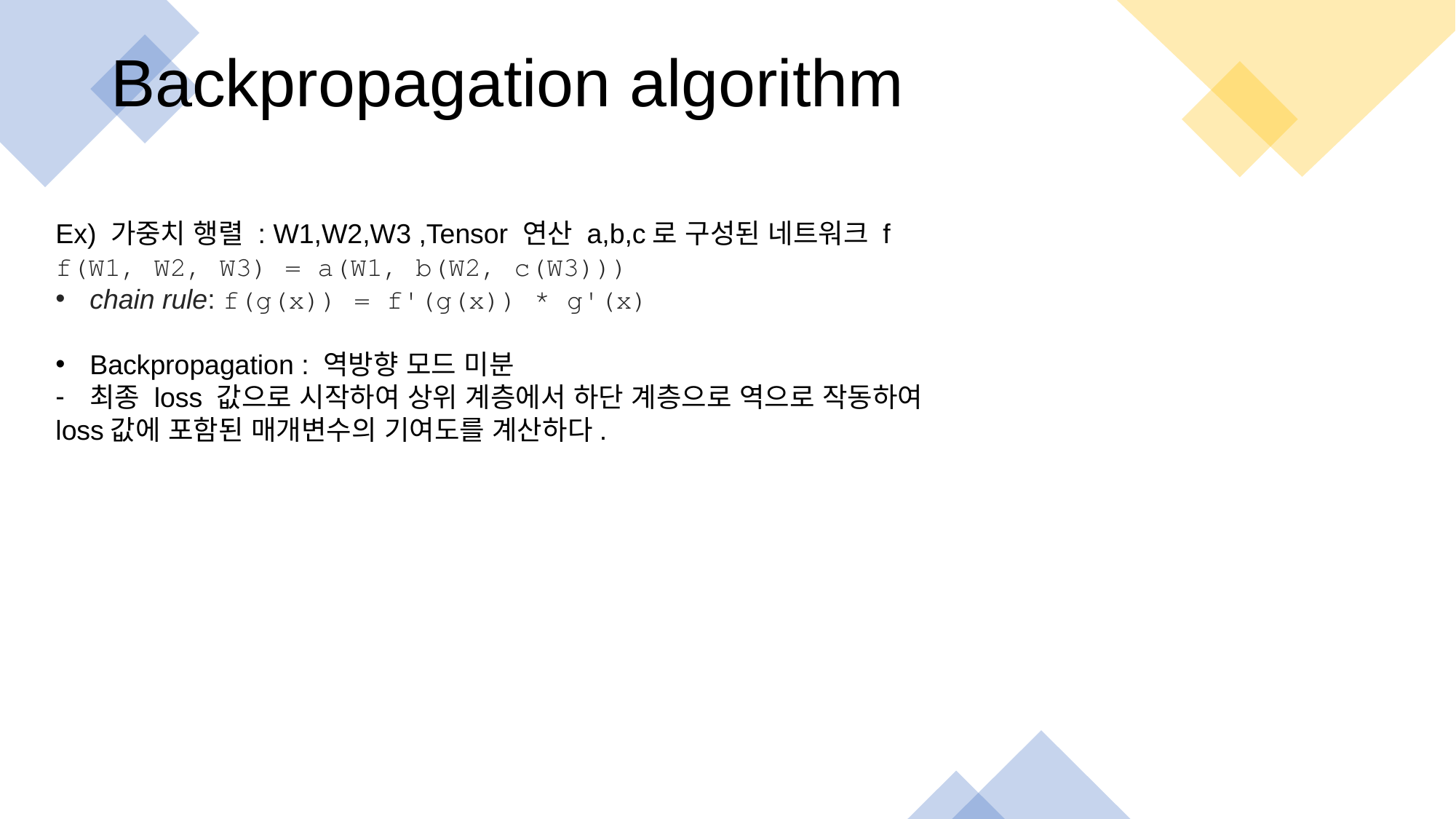

Backpropagation algorithm

Ex) 가중치 행렬 : W1,W2,W3 ,Tensor 연산 a,b,c로 구성된 네트워크 f
f(W1, W2, W3) = a(W1, b(W2, c(W3)))
chain rule: f(g(x)) = f'(g(x)) * g'(x)

Backpropagation : 역방향 모드 미분
최종 loss 값으로 시작하여 상위 계층에서 하단 계층으로 역으로 작동하여
loss값에 포함된 매개변수의 기여도를 계산하다.